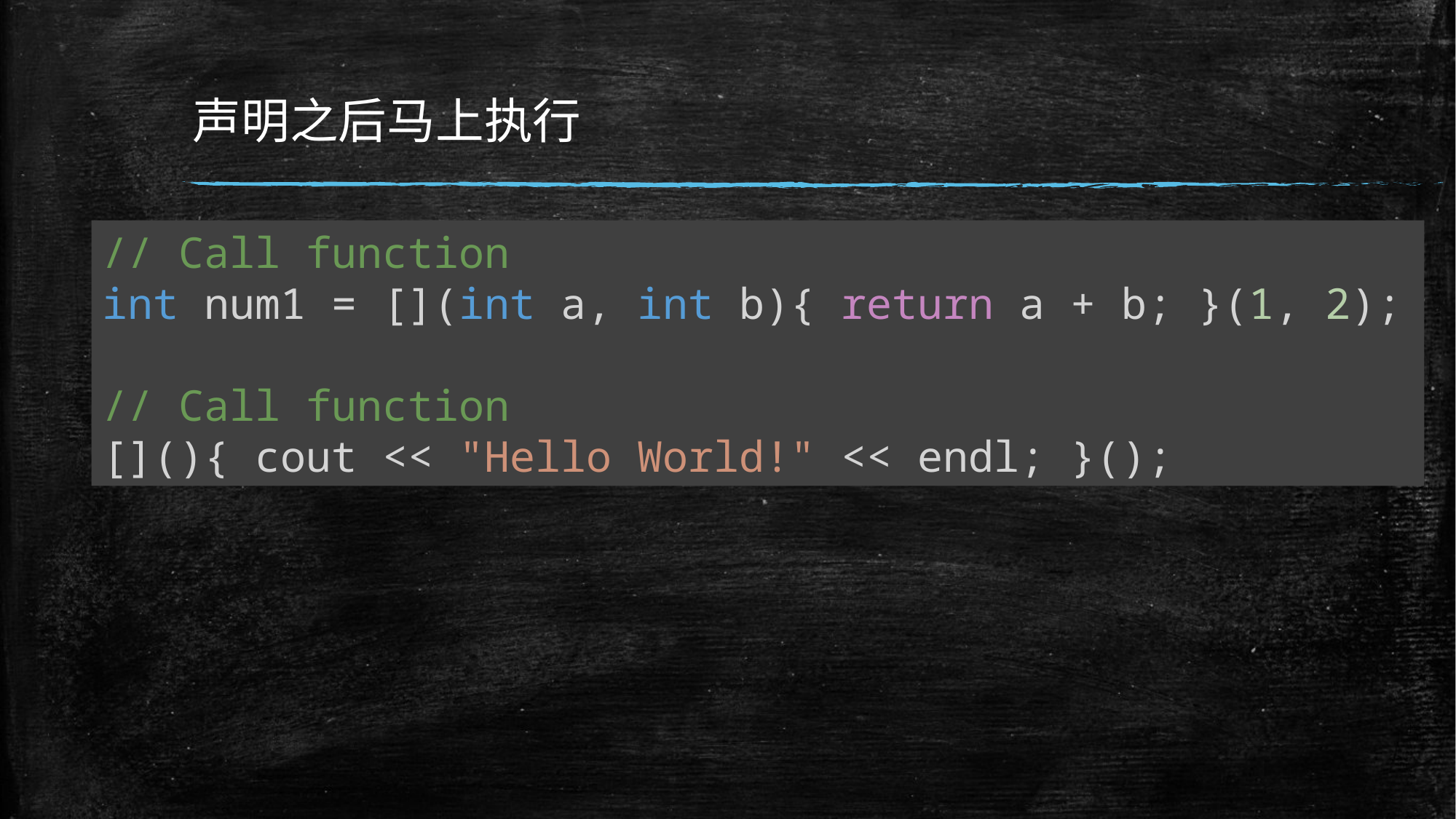

# 声明之后马上执行
// Call function
int num1 = [](int a, int b){ return a + b; }(1, 2);

// Call function
[](){ cout << "Hello World!" << endl; }();